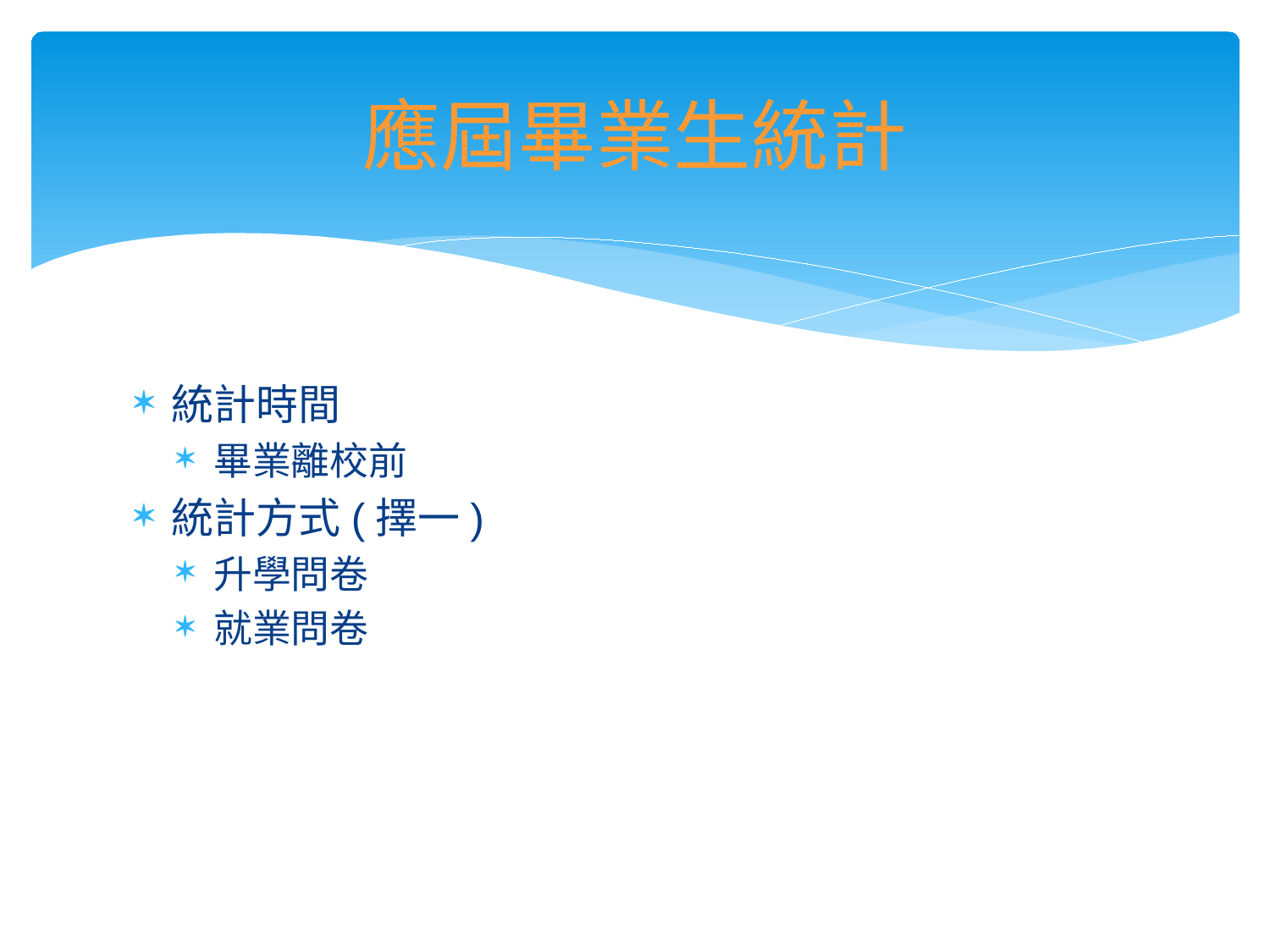

# 應屆畢業生統計
統計時間
畢業離校前
統計方式(擇一)
升學問卷
就業問卷